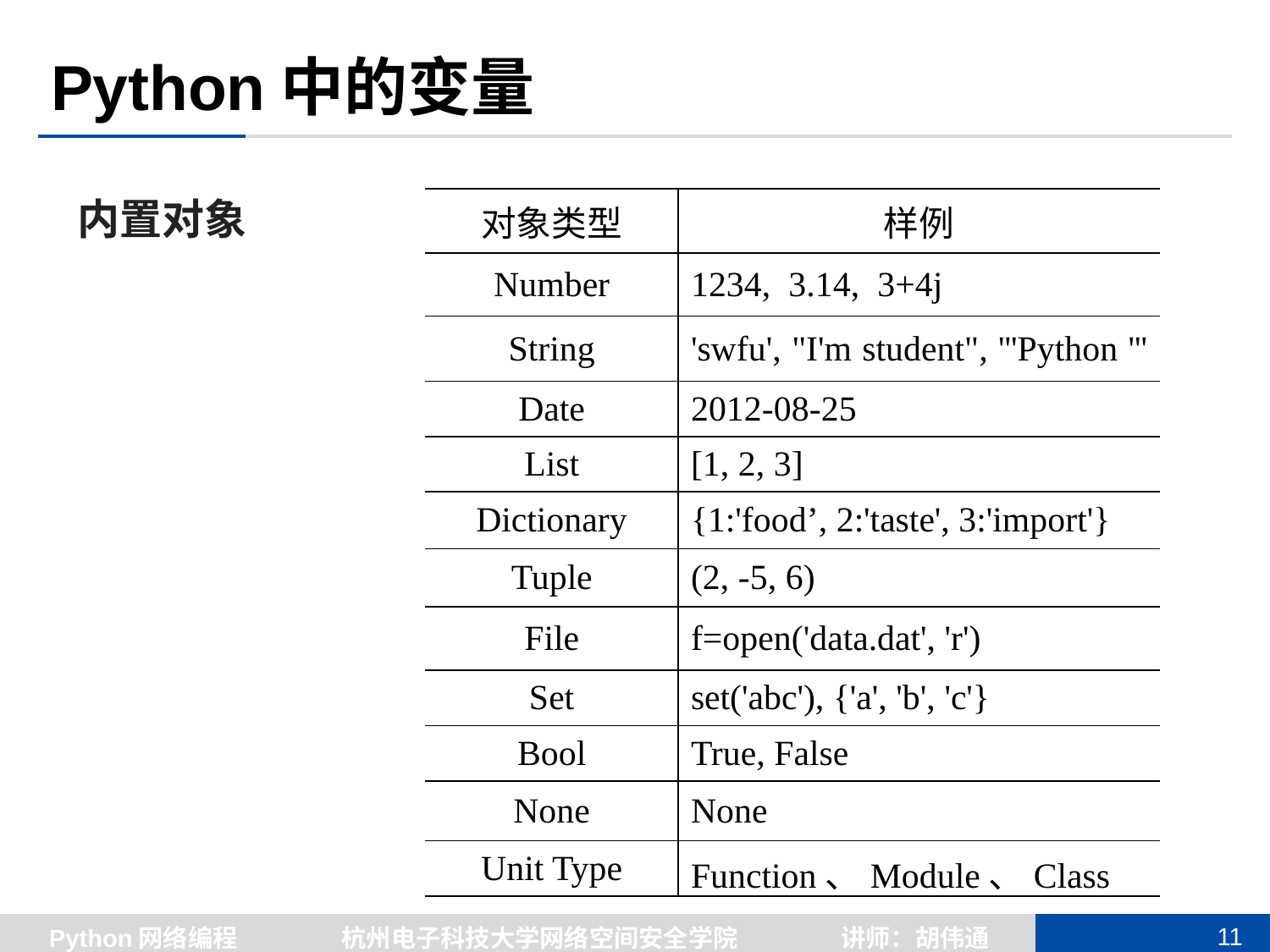

# Python中的变量
内置对象
| 对象类型 | 样例 |
| --- | --- |
| Number | 1234, 3.14, 3+4j |
| String | 'swfu', "I'm student", '''Python ''' |
| Date | 2012-08-25 |
| List | [1, 2, 3] |
| Dictionary | {1:'food’, 2:'taste', 3:'import'} |
| Tuple | (2, -5, 6) |
| File | f=open('data.dat', 'r') |
| Set | set('abc'), {'a', 'b', 'c'} |
| Bool | True, False |
| None | None |
| Unit Type | Function、Module、Class |